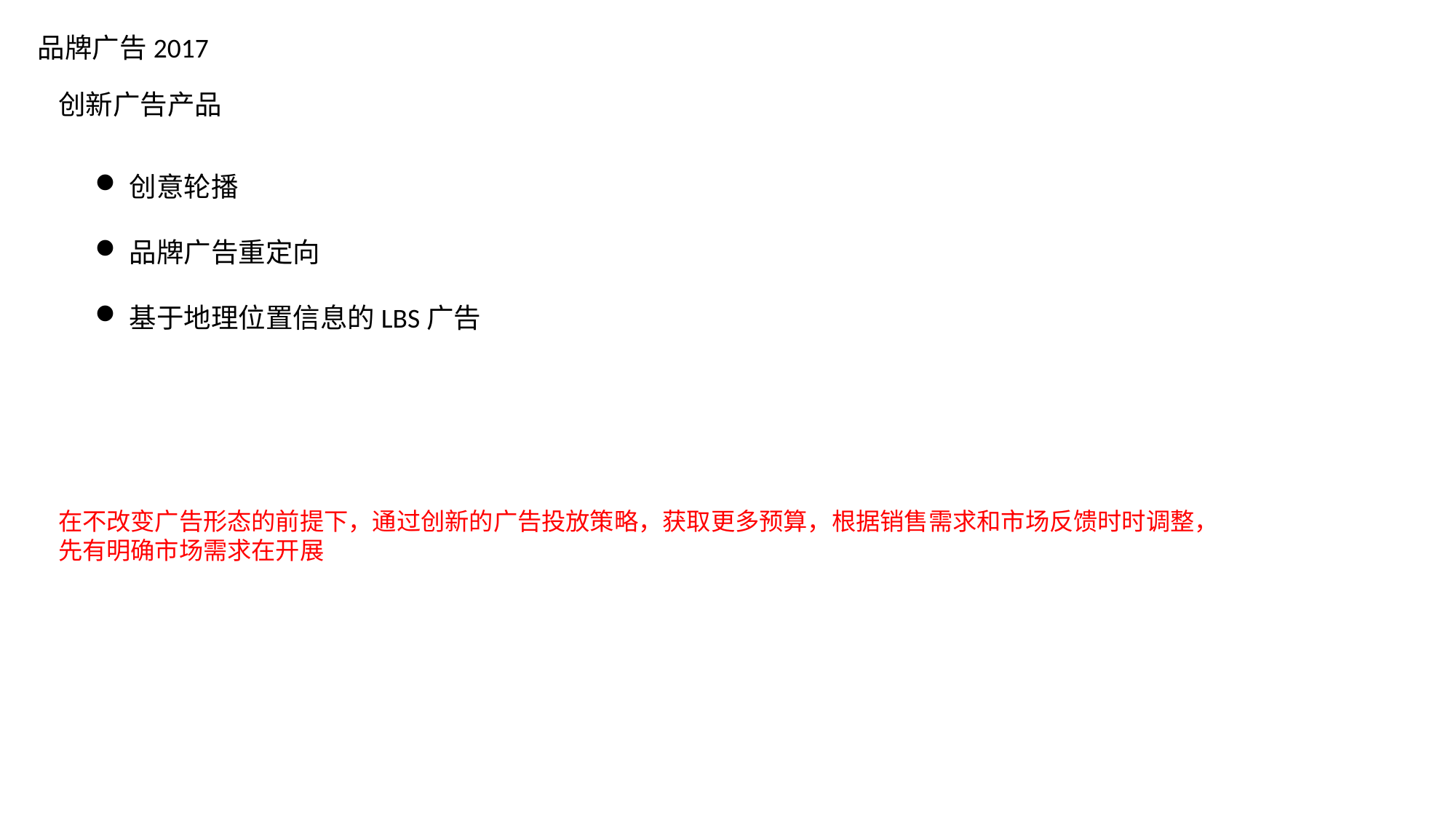

品牌广告2017
创新广告产品

创意轮播

品牌广告重定向

基于地理位置信息的LBS广告

在不改变广告形态的前提下，通过创新的广告投放策略，获取更多预算，根据销售需求和市场反馈时时调整，先有明确市场需求在开展